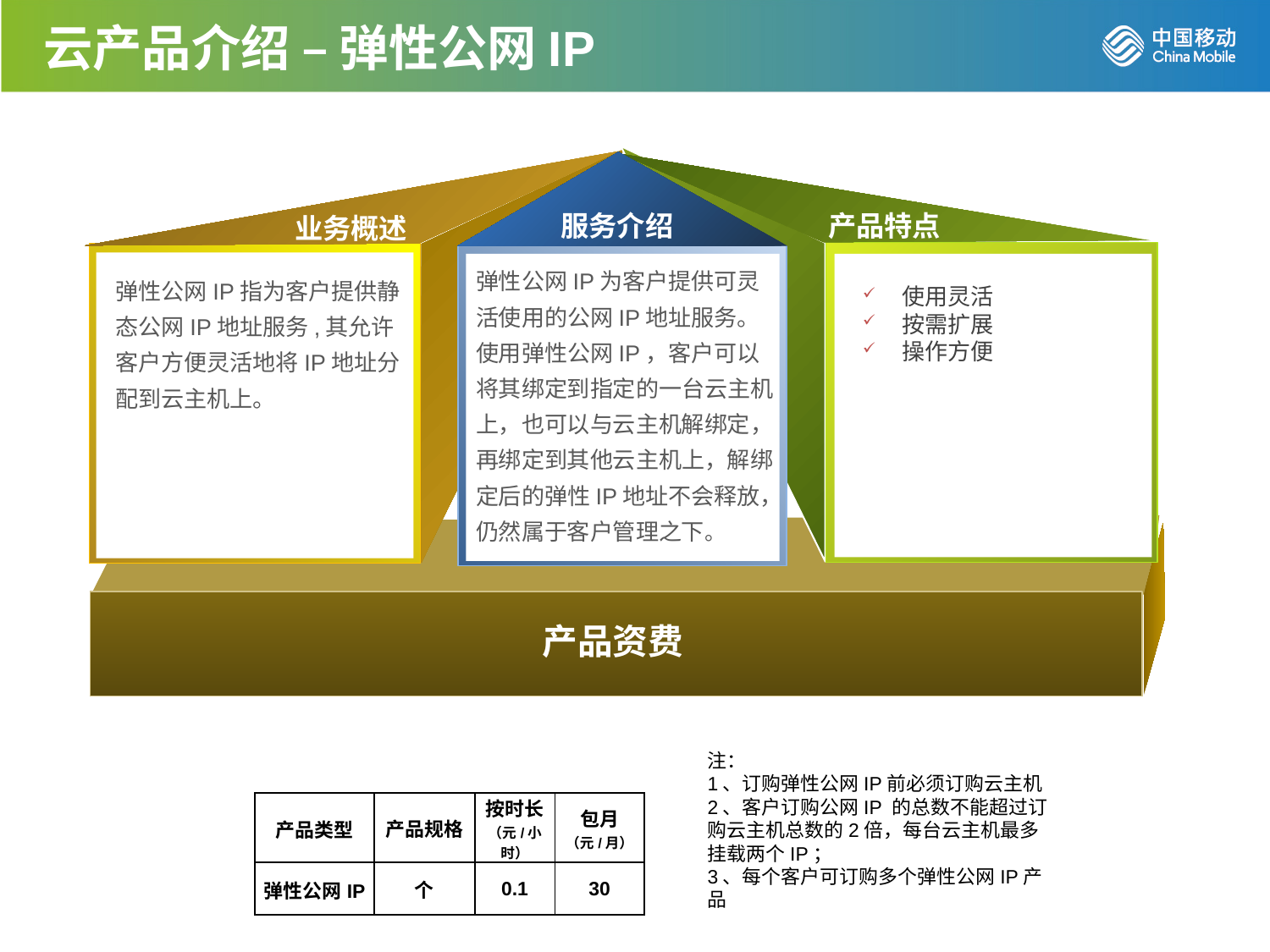

# 云产品介绍 – 弹性公网IP

服务介绍
产品特点
业务概述
弹性公网IP为客户提供可灵活使用的公网IP地址服务。使用弹性公网IP，客户可以将其绑定到指定的一台云主机上，也可以与云主机解绑定，再绑定到其他云主机上，解绑定后的弹性IP地址不会释放，仍然属于客户管理之下。
弹性公网IP指为客户提供静态公网IP地址服务,其允许客户方便灵活地将IP地址分配到云主机上。

PPT模板下载：www.1ppt.com/moban/     行业PPT模板：www.1ppt.com/hangye/
节日PPT模板：www.1ppt.com/jieri/           PPT素材下载：www.1ppt.com/sucai/
PPT背景图片：www.1ppt.com/beijing/      PPT图表下载：www.1ppt.com/tubiao/
优秀PPT下载：www.1ppt.com/xiazai/        PPT教程： www.1ppt.com/powerpoint/
Word教程： www.1ppt.com/word/              Excel教程：www.1ppt.com/excel/
资料下载：www.1ppt.com/ziliao/                PPT课件下载：www.1ppt.com/kejian/
范文下载：www.1ppt.com/fanwen/             试卷下载：www.1ppt.com/shiti/
教案下载：www.1ppt.com/jiaoan/

产品资费
使用灵活
按需扩展
操作方便
注：
1、订购弹性公网IP前必须订购云主机
2、客户订购公网IP 的总数不能超过订购云主机总数的2倍，每台云主机最多挂载两个IP；
3、每个客户可订购多个弹性公网IP产品
| 产品类型 | 产品规格 | 按时长 （元/小时） | 包月 （元/月） |
| --- | --- | --- | --- |
| 弹性公网IP | 个 | 0.1 | 30 |